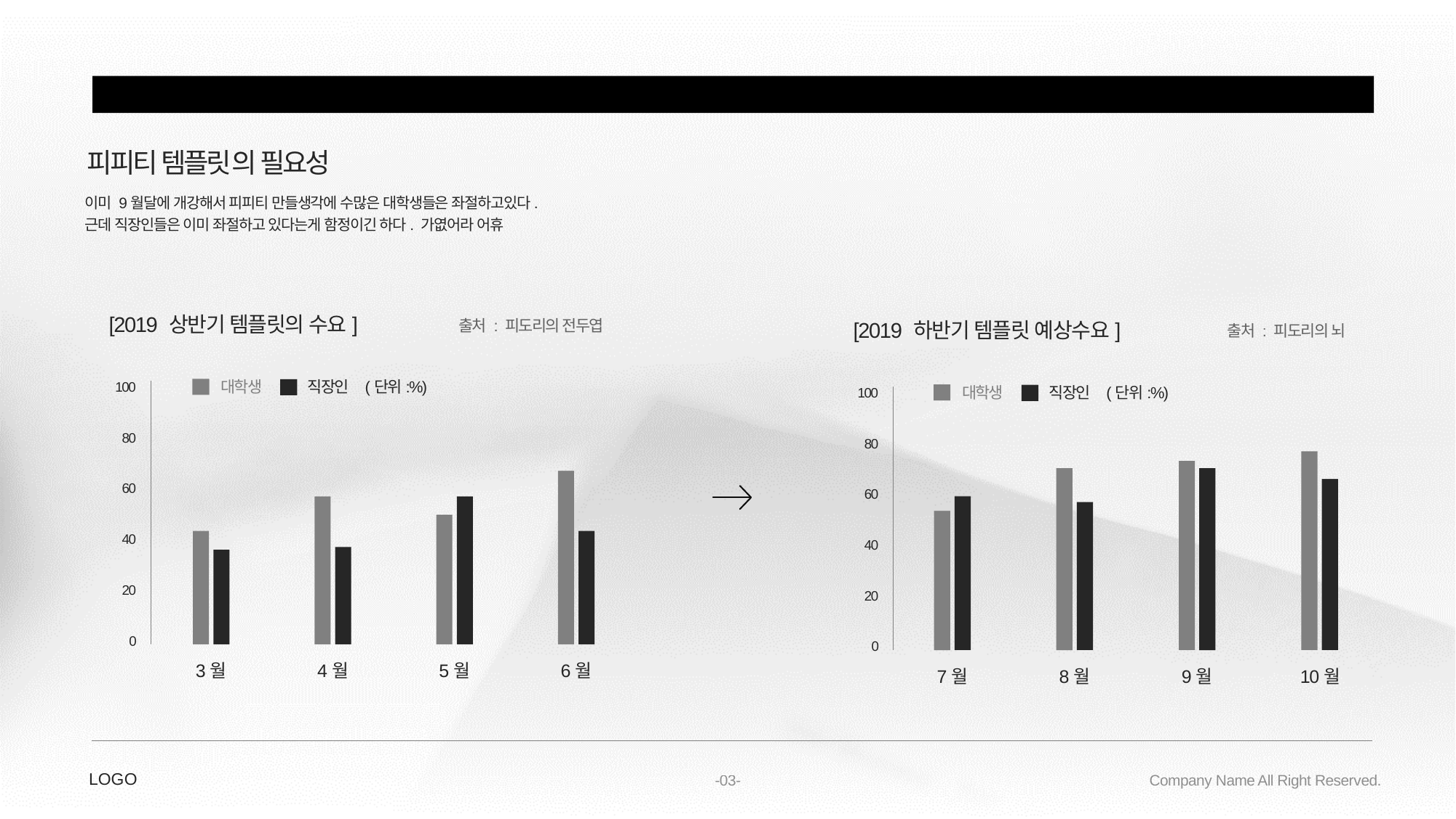

시장 현황 조사
ANALYSIS
CONCEPT
IDEATION
PRODUCT
PROMOTION
피피티 템플릿의 필요성
이미 9월달에 개강해서 피피티 만들생각에 수많은 대학생들은 좌절하고있다.
근데 직장인들은 이미 좌절하고 있다는게 함정이긴 하다. 가엾어라 어휴
[2019 상반기 템플릿의 수요]
출처 : 피도리의 전두엽
[2019 하반기 템플릿 예상수요]
출처 : 피도리의 뇌
대학생
직장인
(단위:%)
100
대학생
직장인
(단위:%)
100

80
80

10월

9월

8월

6월
60
60

4월

5월

7월
40
40

20
20
0
0
3월
LOGO
-03-
Company Name All Right Reserved.